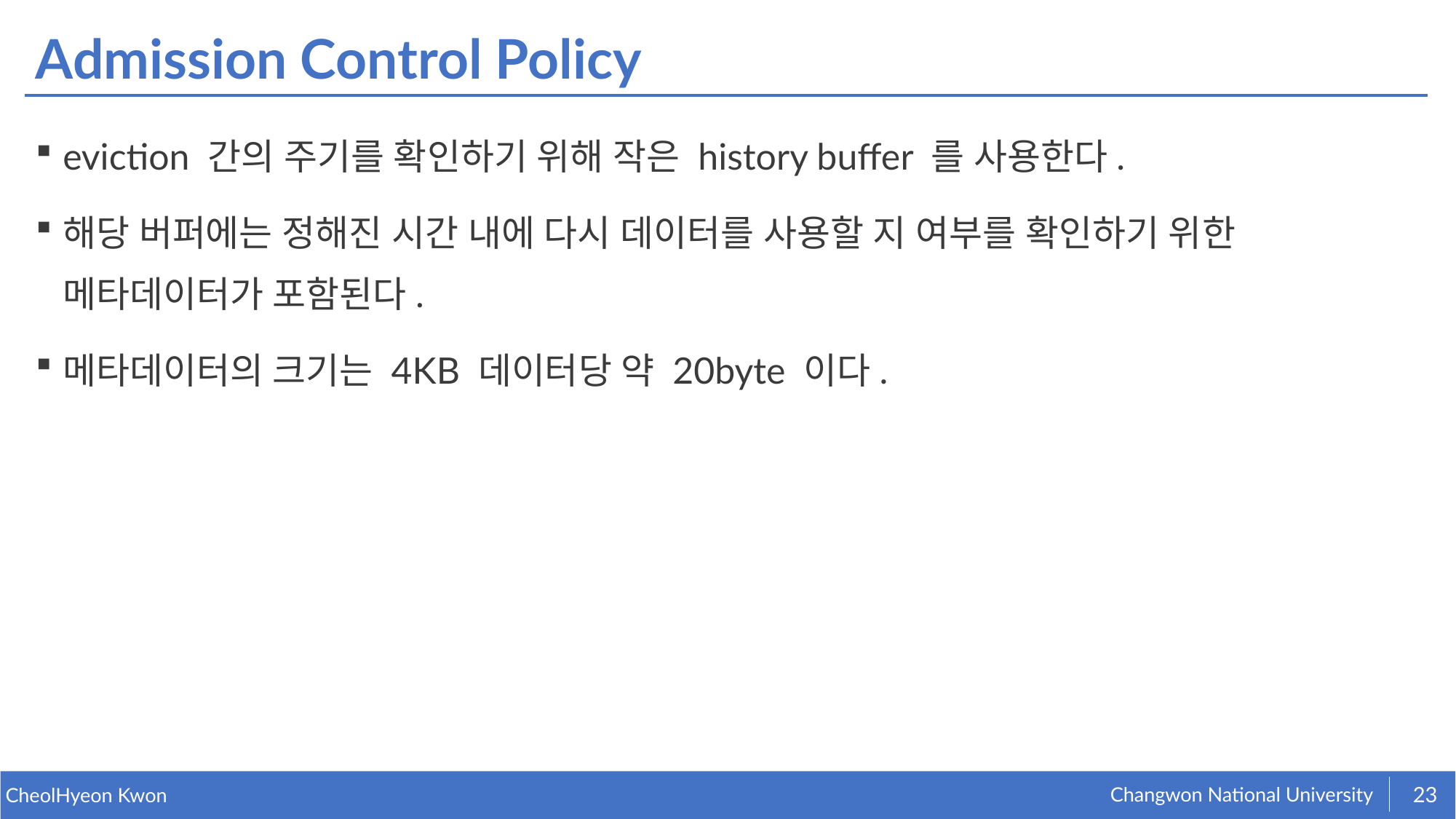

# Admission Control Policy
eviction 간의 주기를 확인하기 위해 작은 history buffer 를 사용한다.
해당 버퍼에는 정해진 시간 내에 다시 데이터를 사용할 지 여부를 확인하기 위한 메타데이터가 포함된다.
메타데이터의 크기는 4KB 데이터당 약 20byte 이다.
23